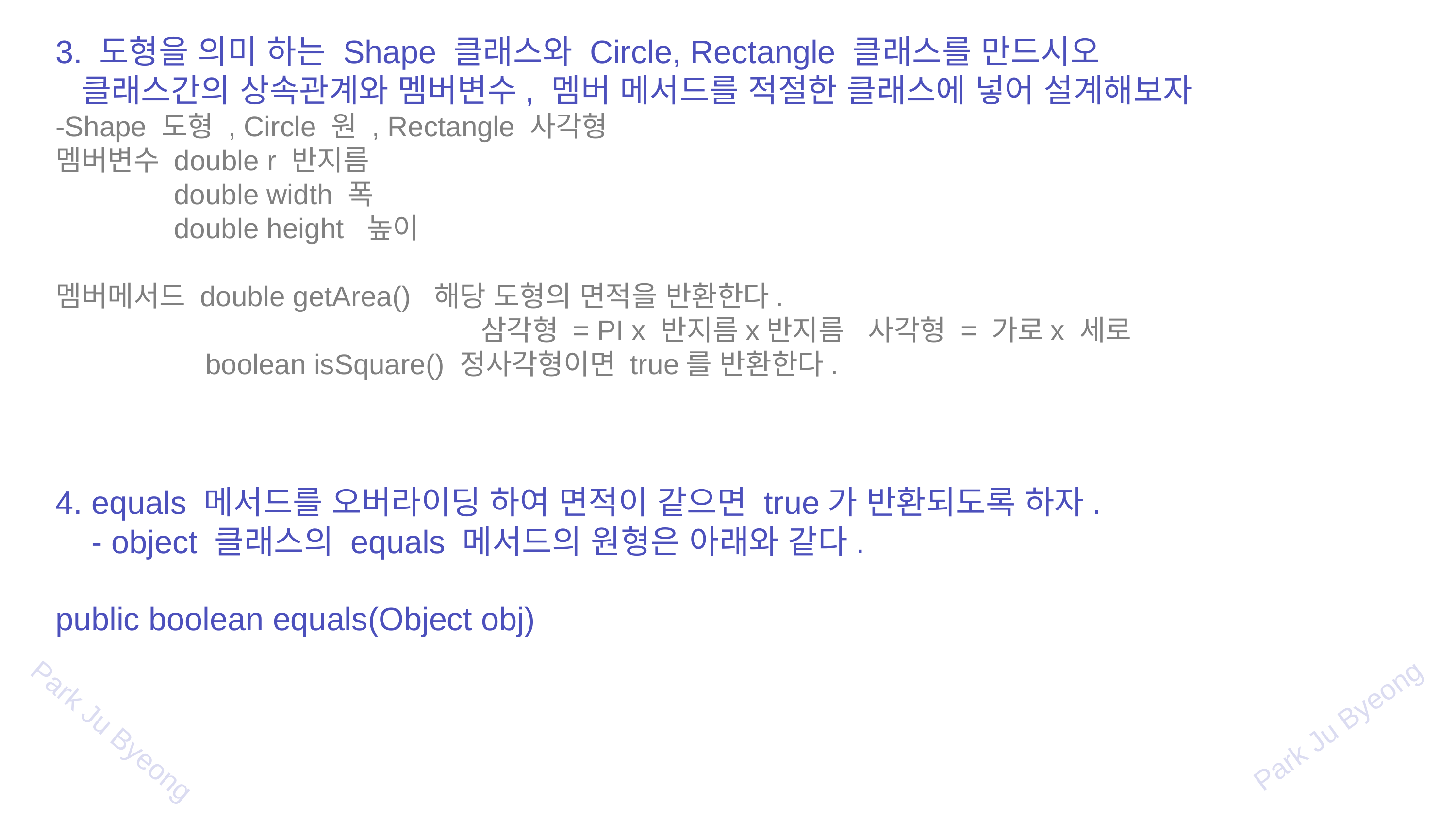

3. 도형을 의미 하는 Shape 클래스와 Circle, Rectangle 클래스를 만드시오
  클래스간의 상속관계와 멤버변수, 멤버 메서드를 적절한 클래스에 넣어 설계해보자
-Shape 도형 , Circle 원 , Rectangle 사각형
멤버변수 double r 반지름
               double width 폭
               double height  높이

멤버메서드 double getArea()  해당 도형의 면적을 반환한다.
                                                     삼각형 = PI x 반지름x반지름   사각형 = 가로x 세로
                   boolean isSquare() 정사각형이면 true를 반환한다.

4. equals 메서드를 오버라이딩 하여 면적이 같으면 true가 반환되도록 하자.
    - object 클래스의 equals 메서드의 원형은 아래와 같다.

public boolean equals(Object obj)